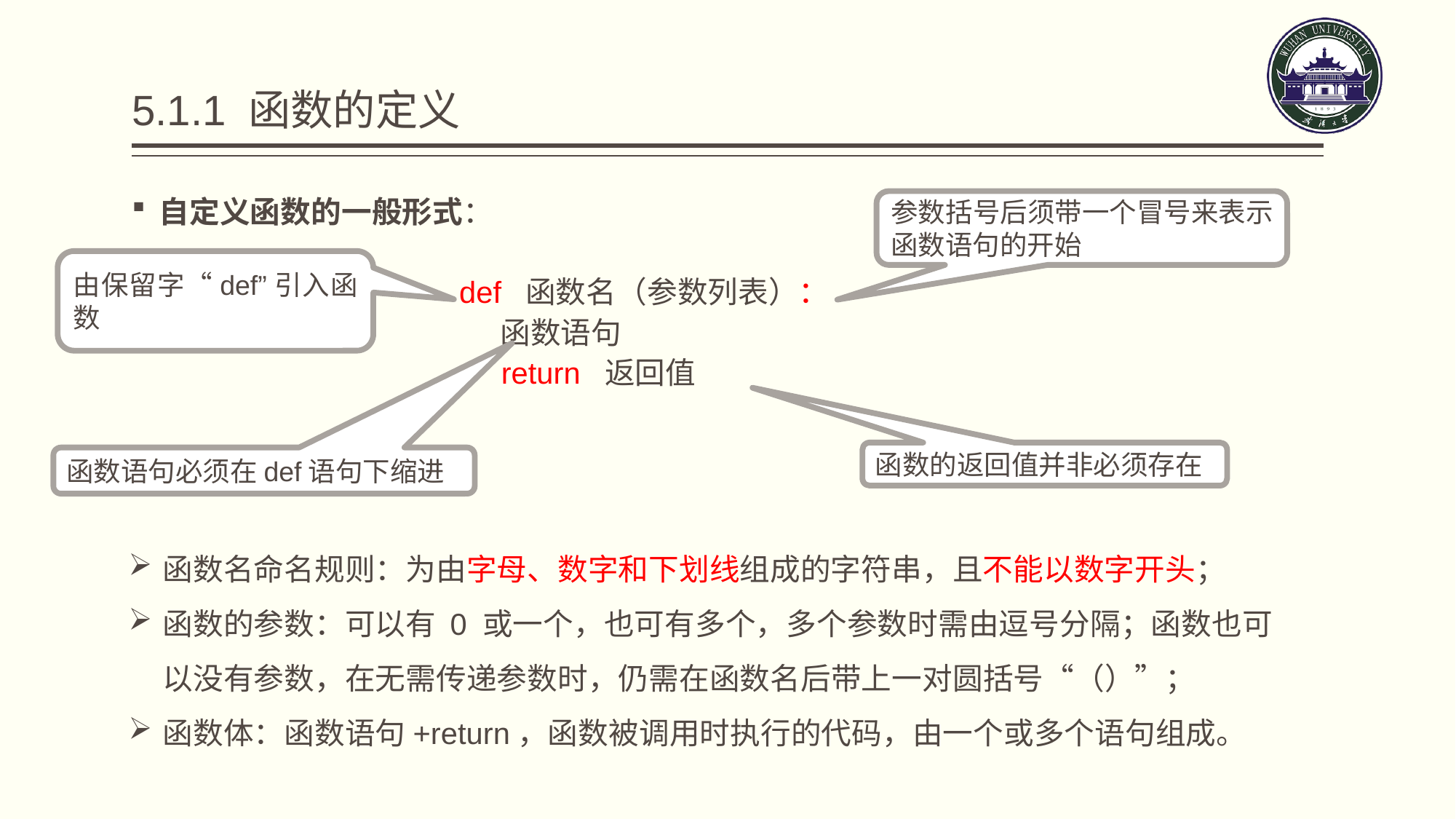

# 5.1.1 函数的定义
自定义函数的一般形式：

def  函数名（参数列表）：
     函数语句
     return  返回值
参数括号后须带一个冒号来表示函数语句的开始
由保留字“def”引入函数
函数的返回值并非必须存在
函数语句必须在def语句下缩进
函数名命名规则：为由字母、数字和下划线组成的字符串，且不能以数字开头；
函数的参数：可以有 0 或一个，也可有多个，多个参数时需由逗号分隔；函数也可以没有参数，在无需传递参数时，仍需在函数名后带上一对圆括号“（）”；
函数体：函数语句+return，函数被调用时执行的代码，由一个或多个语句组成。